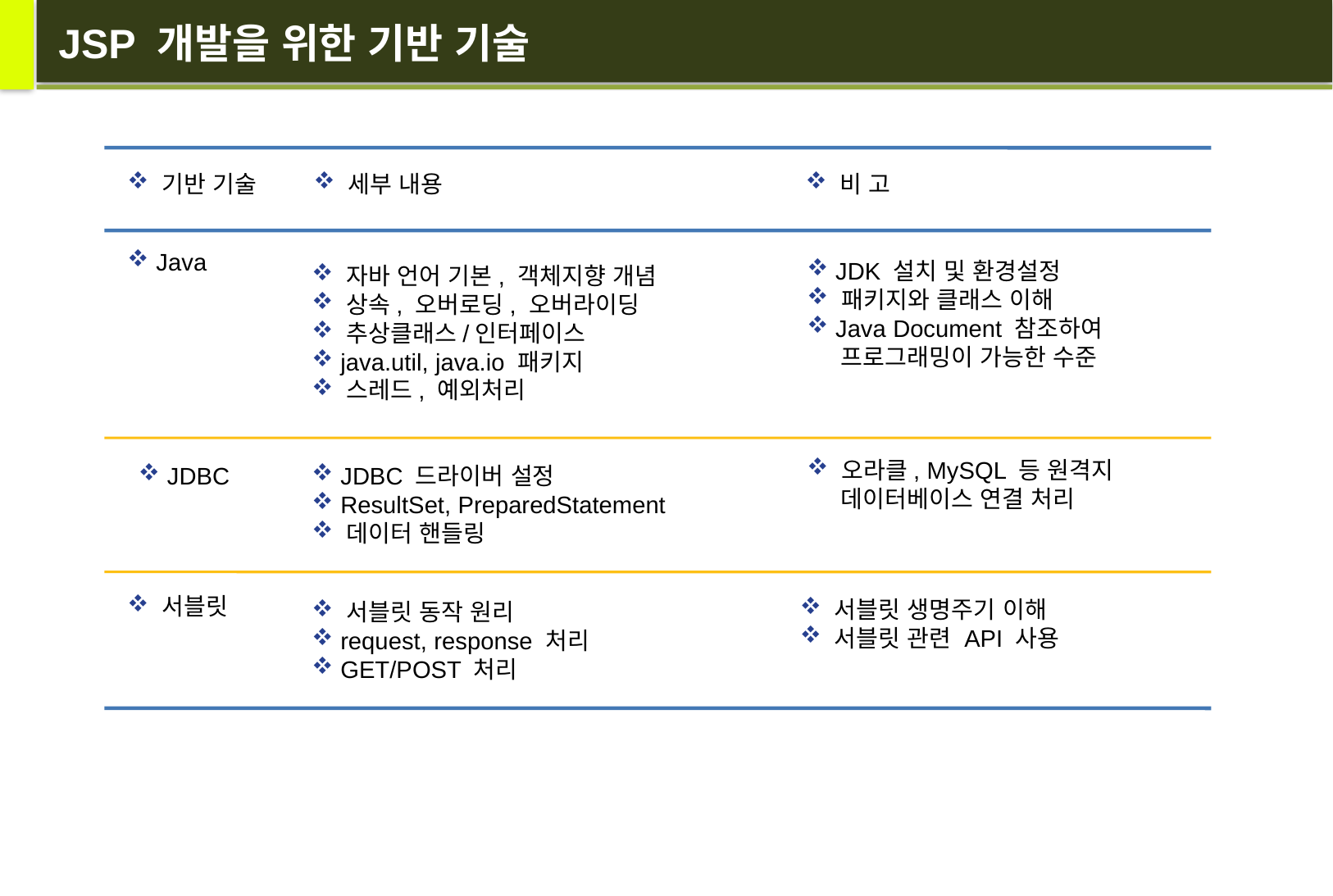

# JSP 개발을 위한 기반 기술

 기반 기술
 세부 내용
 비 고

 JDK 설치 및 환경설정
 패키지와 클래스 이해
 Java Document 참조하여
     프로그래밍이 가능한 수준
 Java
 자바 언어 기본, 객체지향 개념
 상속, 오버로딩, 오버라이딩
 추상클래스/인터페이스
 java.util, java.io 패키지
 스레드, 예외처리

 오라클, MySQL 등 원격지
     데이터베이스 연결 처리
 JDBC
 JDBC 드라이버 설정
 ResultSet, PreparedStatement
 데이터 핸들링

 서블릿
 서블릿 동작 원리
 request, response 처리
 GET/POST 처리
 서블릿 생명주기 이해
 서블릿 관련 API 사용